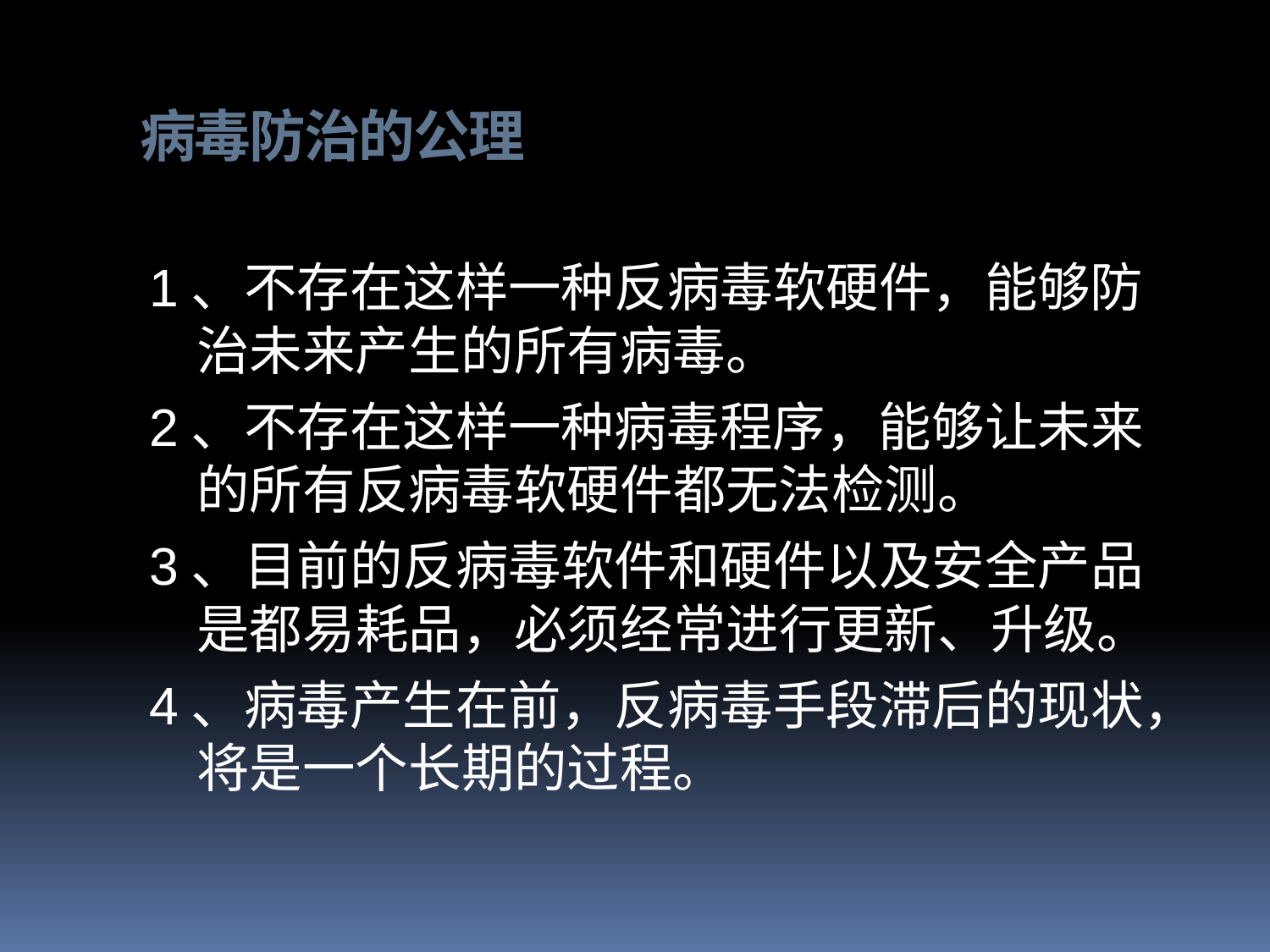

# 病毒防治的公理
1、不存在这样一种反病毒软硬件，能够防治未来产生的所有病毒。
2、不存在这样一种病毒程序，能够让未来的所有反病毒软硬件都无法检测。
3、目前的反病毒软件和硬件以及安全产品是都易耗品，必须经常进行更新、升级。
4、病毒产生在前，反病毒手段滞后的现状，将是一个长期的过程。